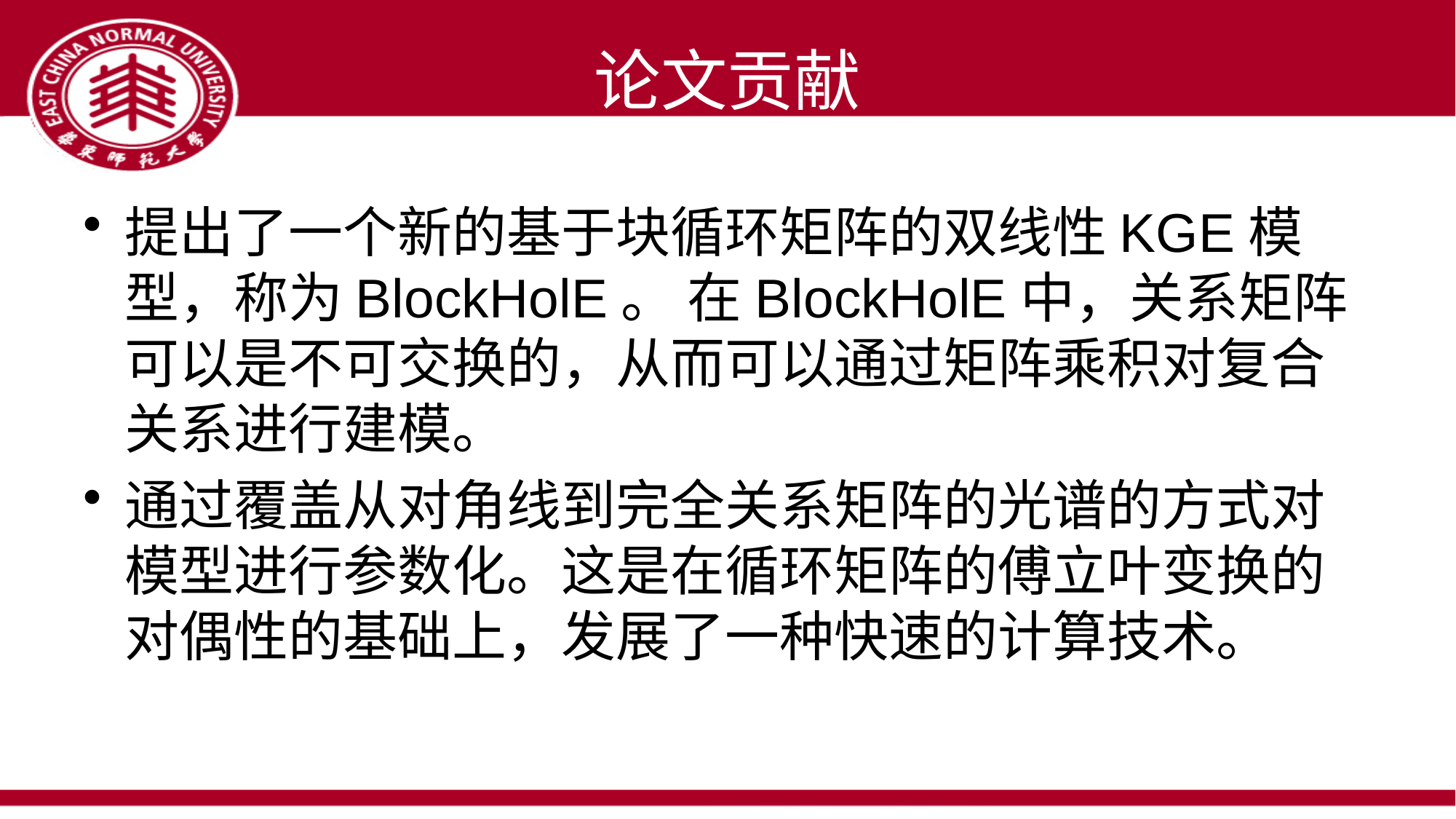

# 论文贡献
提出了一个新的基于块循环矩阵的双线性KGE模型，称为BlockHolE。 在BlockHolE中，关系矩阵可以是不可交换的，从而可以通过矩阵乘积对复合关系进行建模。
通过覆盖从对角线到完全关系矩阵的光谱的方式对模型进行参数化。这是在循环矩阵的傅立叶变换的对偶性的基础上，发展了一种快速的计算技术。